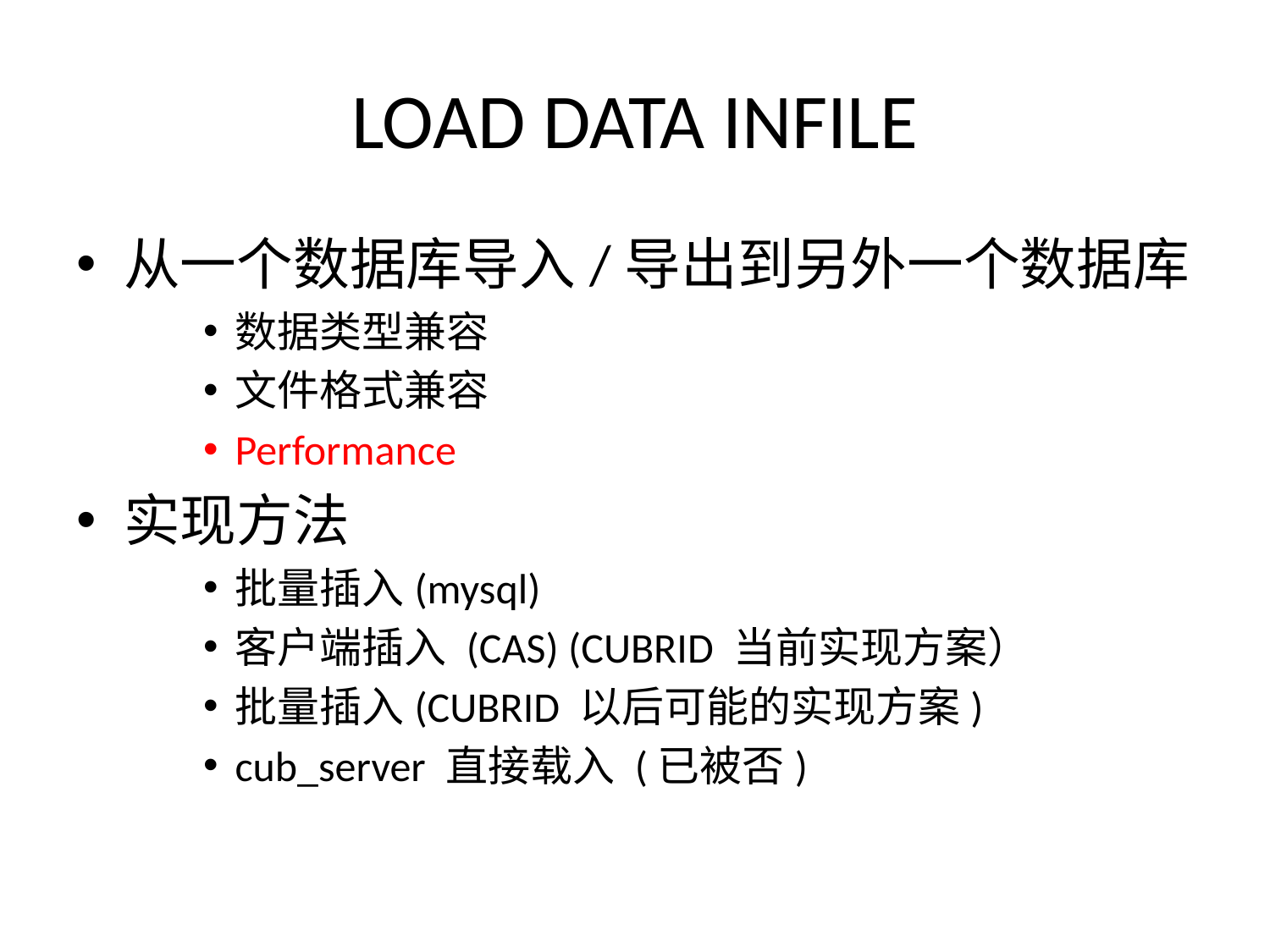

# LOAD DATA INFILE
从一个数据库导入/导出到另外一个数据库
数据类型兼容
文件格式兼容
Performance
实现方法
批量插入(mysql)
客户端插入 (CAS) (CUBRID 当前实现方案）
批量插入(CUBRID 以后可能的实现方案)
cub_server 直接载入 (已被否)